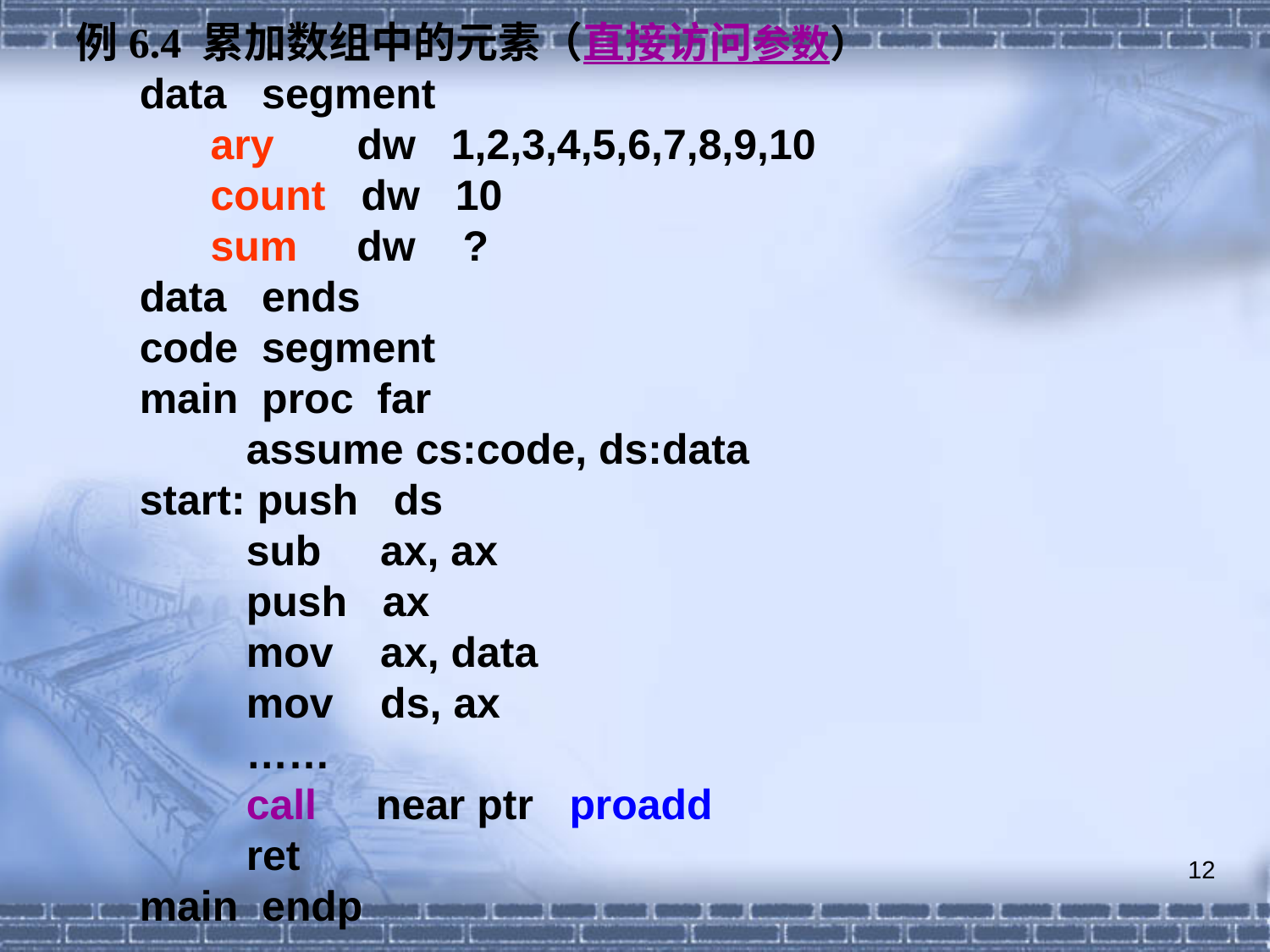

例6.4 累加数组中的元素（直接访问参数）
data   segment
      ary       dw   1,2,3,4,5,6,7,8,9,10
      count   dw   10
      sum     dw    ?
data   ends
code  segment
main  proc  far
         assume cs:code, ds:data
start: push   ds
         sub     ax, ax
         push   ax
         mov    ax, data
         mov    ds, ax
         ……
         call     near ptr   proadd
         ret
main  endp
12